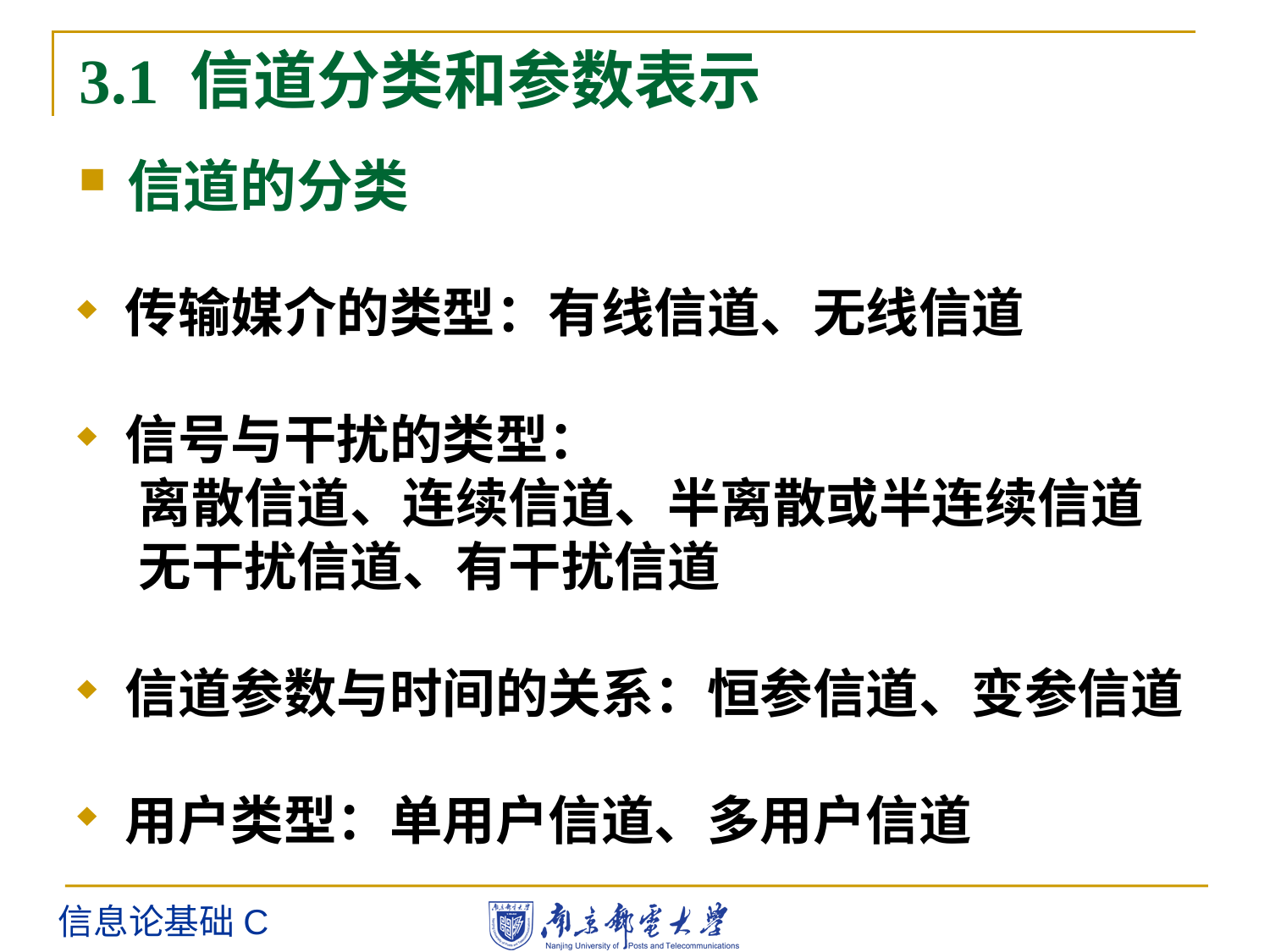

# 3.1 信道分类和参数表示
信道的分类
传输媒介的类型：有线信道、无线信道

信号与干扰的类型：
    离散信道、连续信道、半离散或半连续信道
    无干扰信道、有干扰信道

信道参数与时间的关系：恒参信道、变参信道

用户类型：单用户信道、多用户信道

3